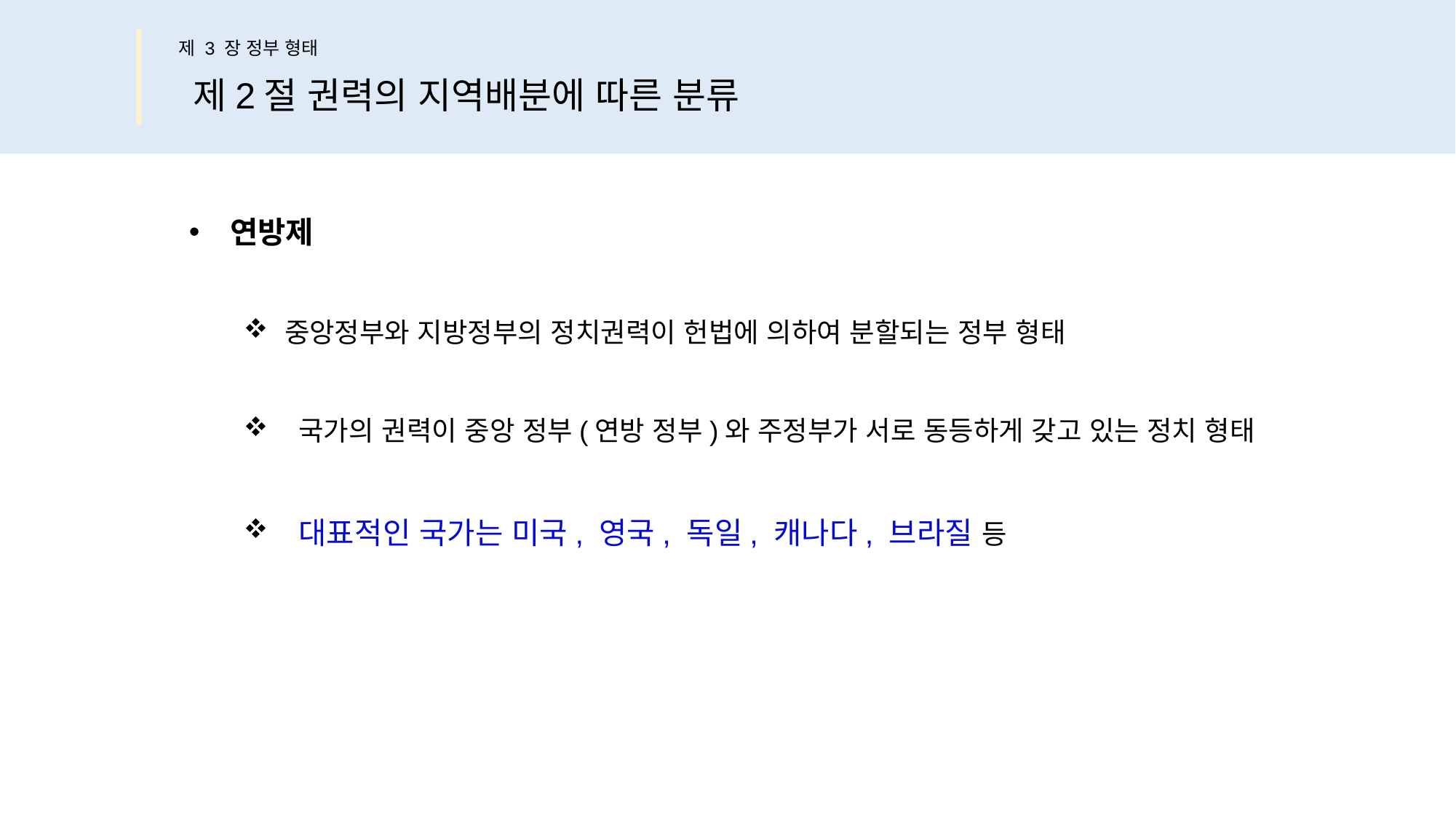

제 3 장 정부 형태
제2절 권력의 지역배분에 따른 분류
연방제

중앙정부와 지방정부의 정치권력이 헌법에 의하여 분할되는 정부 형태

 국가의 권력이 중앙 정부(연방 정부)와 주정부가 서로 동등하게 갖고 있는 정치 형태

 대표적인 국가는 미국, 영국, 독일, 캐나다, 브라질 등